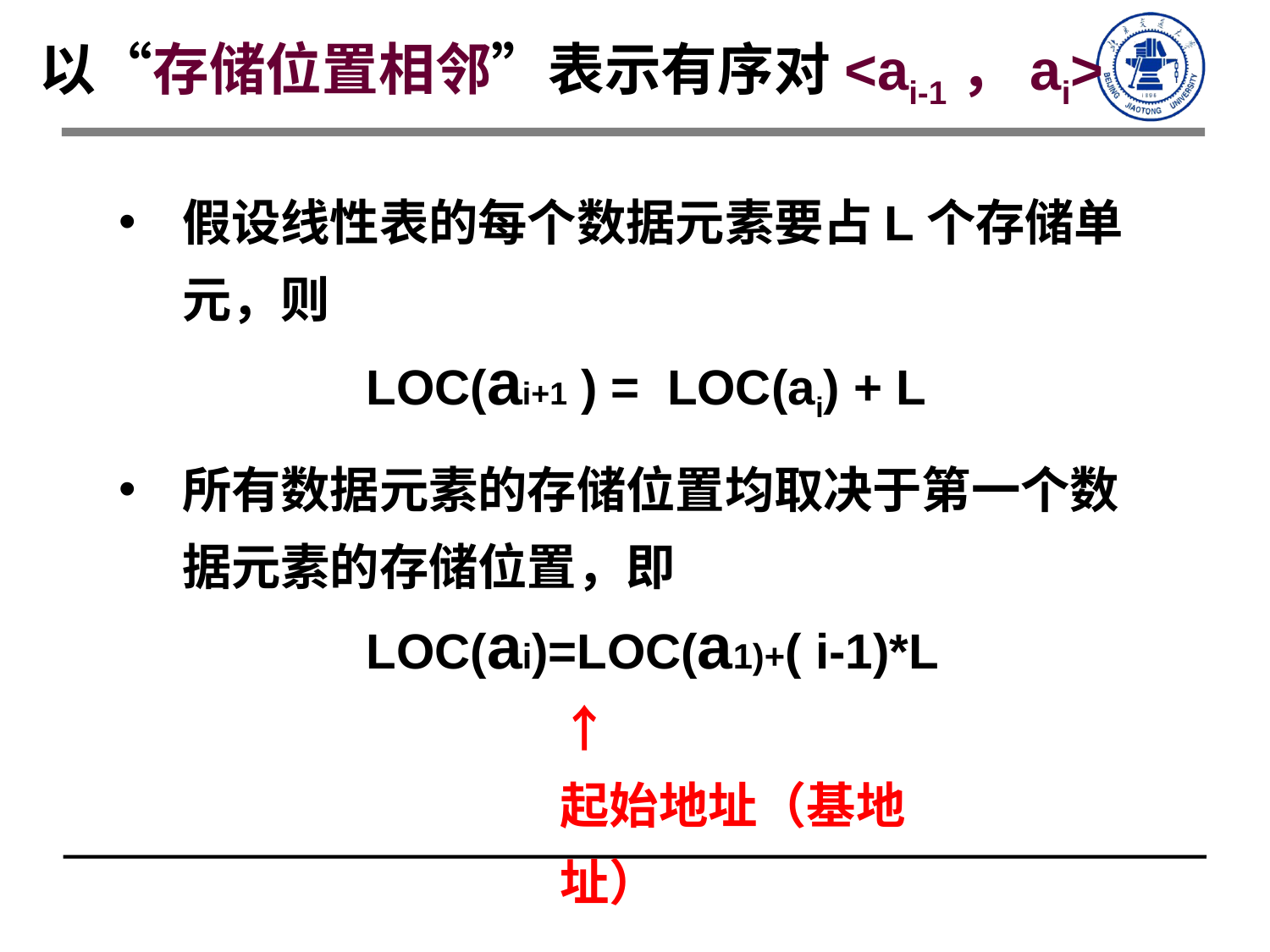

以“存储位置相邻”表示有序对<ai-1，ai>
假设线性表的每个数据元素要占L个存储单元，则
                  LOC(ai+1 ) =  LOC(ai) + L
所有数据元素的存储位置均取决于第一个数据元素的存储位置，即
                  LOC(ai)=LOC(a1)+( i-1)*L

↑                             起始地址（基地址）